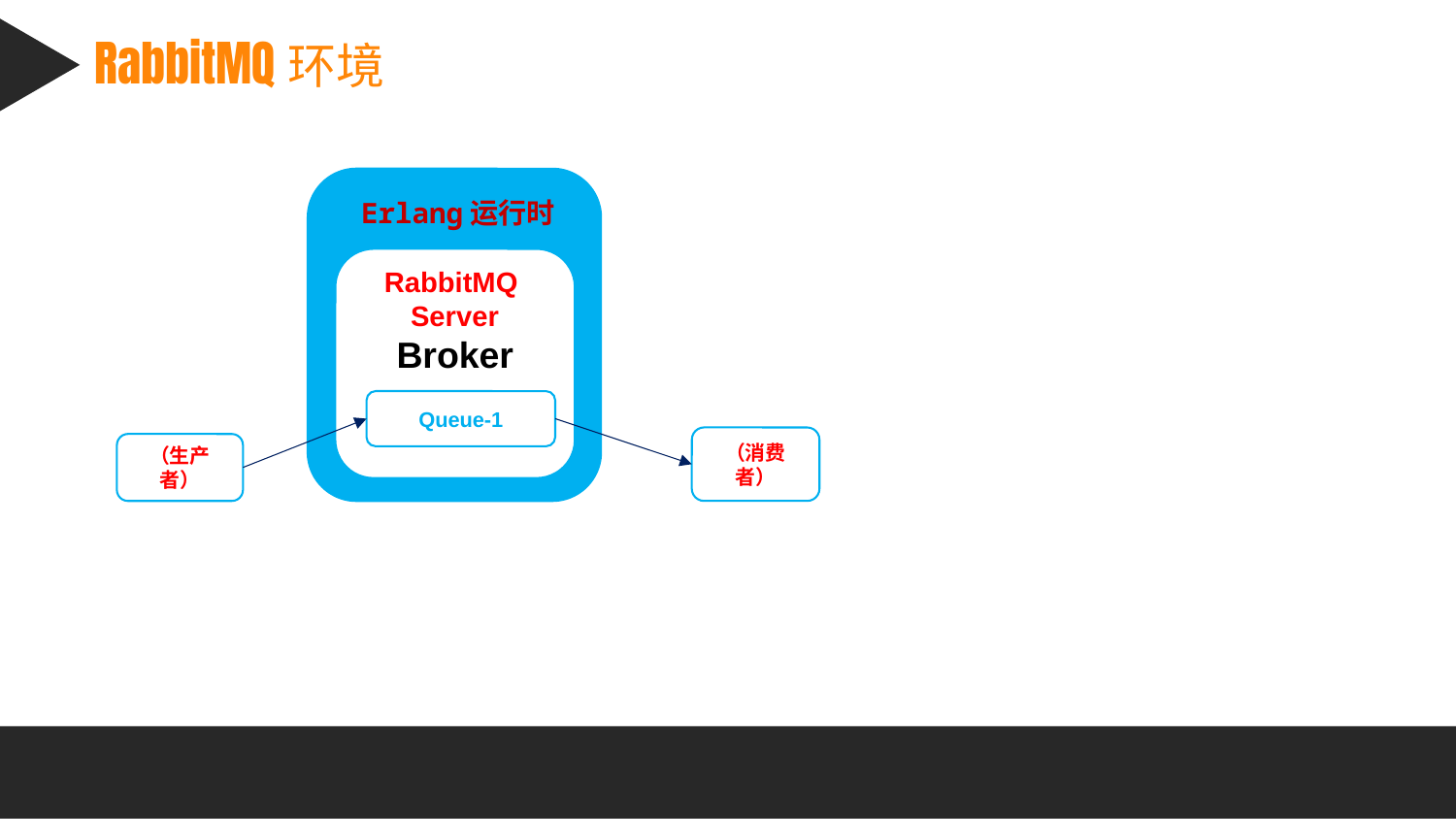

RabbitMQ环境

Erlang运行时
RabbitMQ
Server
Broker

Queue-1
（消费者）
（生产者）